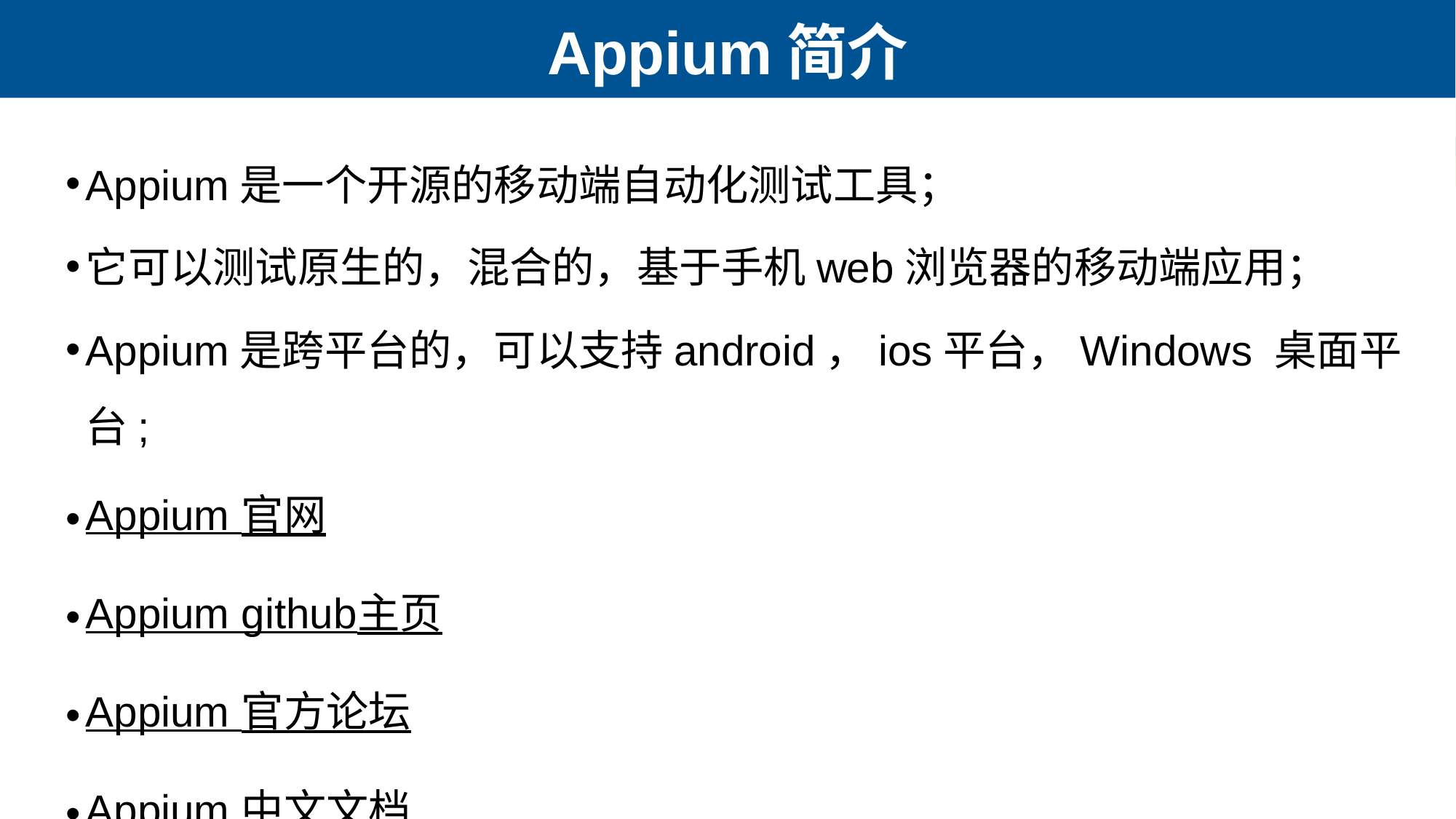

# Appium简介
Appium是一个开源的移动端自动化测试工具；
它可以测试原生的，混合的，基于手机web浏览器的移动端应用；
Appium是跨平台的，可以支持android，ios平台，Windows 桌面平台;
Appium 官网
Appium github主页
Appium 官方论坛
Appium 中文文档